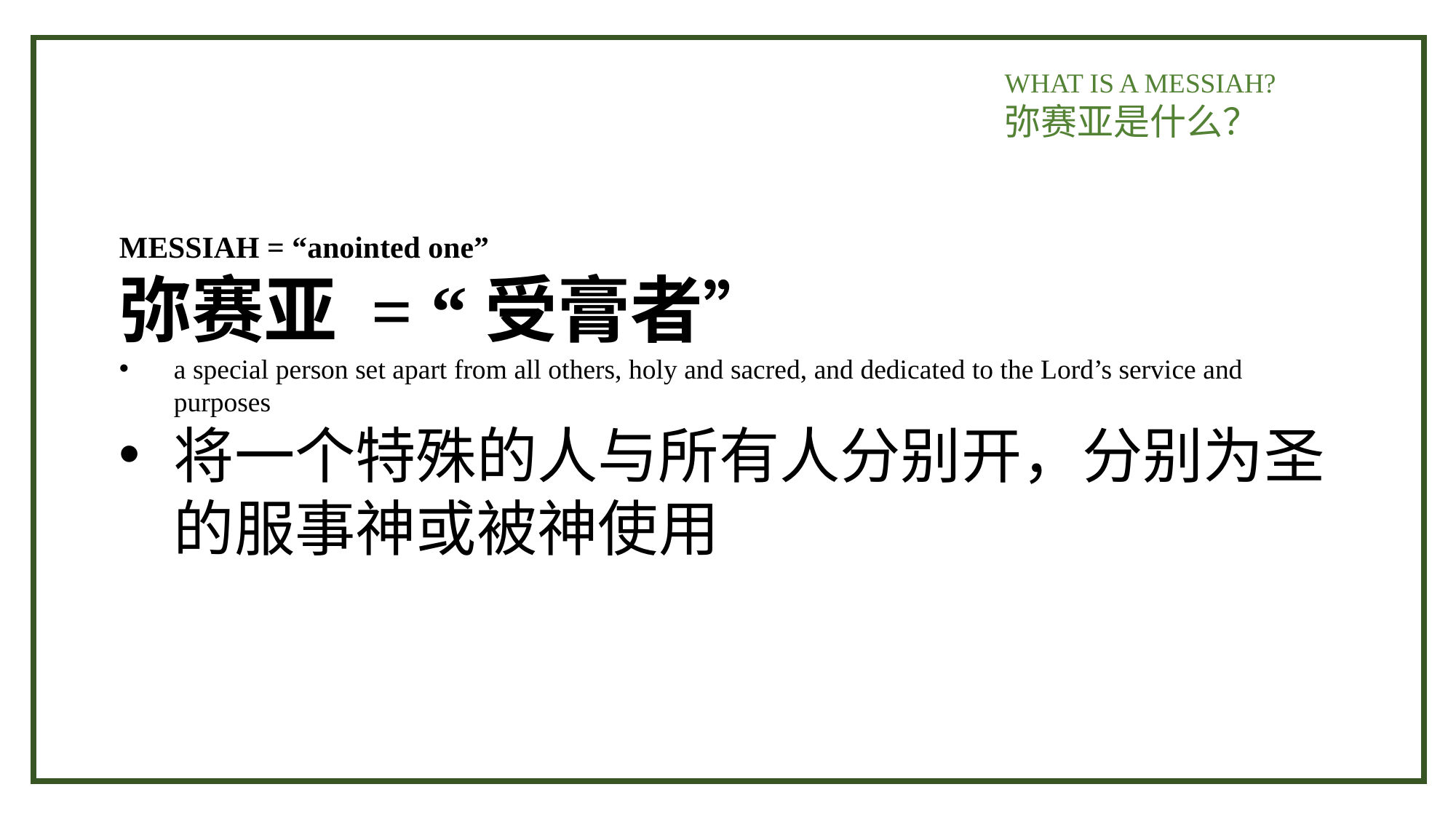

WHAT IS A MESSIAH?
弥赛亚是什么？
MESSIAH = “anointed one”
弥赛亚 = “受膏者”
a special person set apart from all others, holy and sacred, and dedicated to the Lord’s service and purposes
将一个特殊的人与所有人分别开，分别为圣的服事神或被神使用